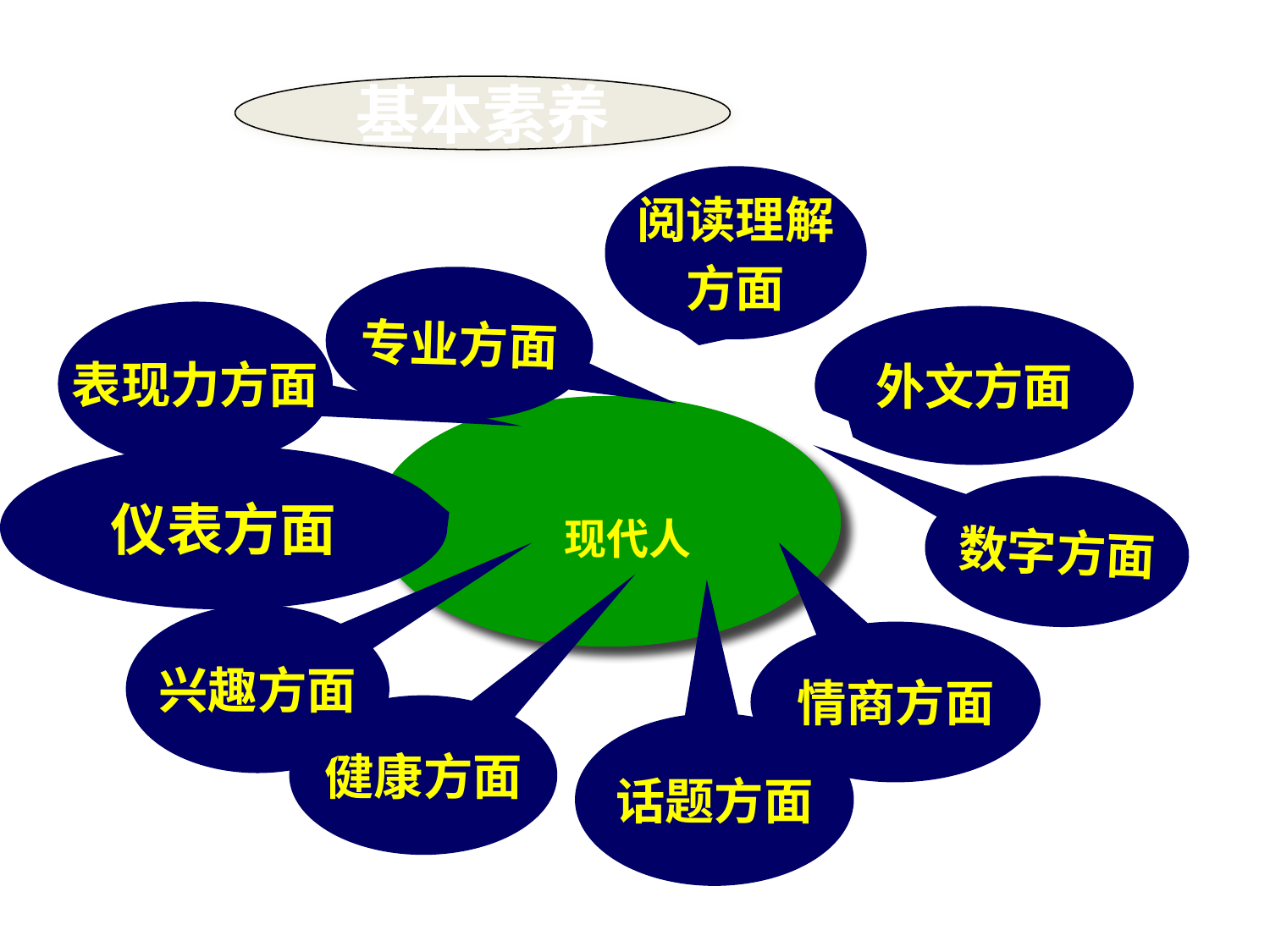

基本素养
阅读理解
方面
专业方面
表现力方面
外文方面

仪表方面
数字方面
现代人
兴趣方面
情商方面
健康方面
话题方面